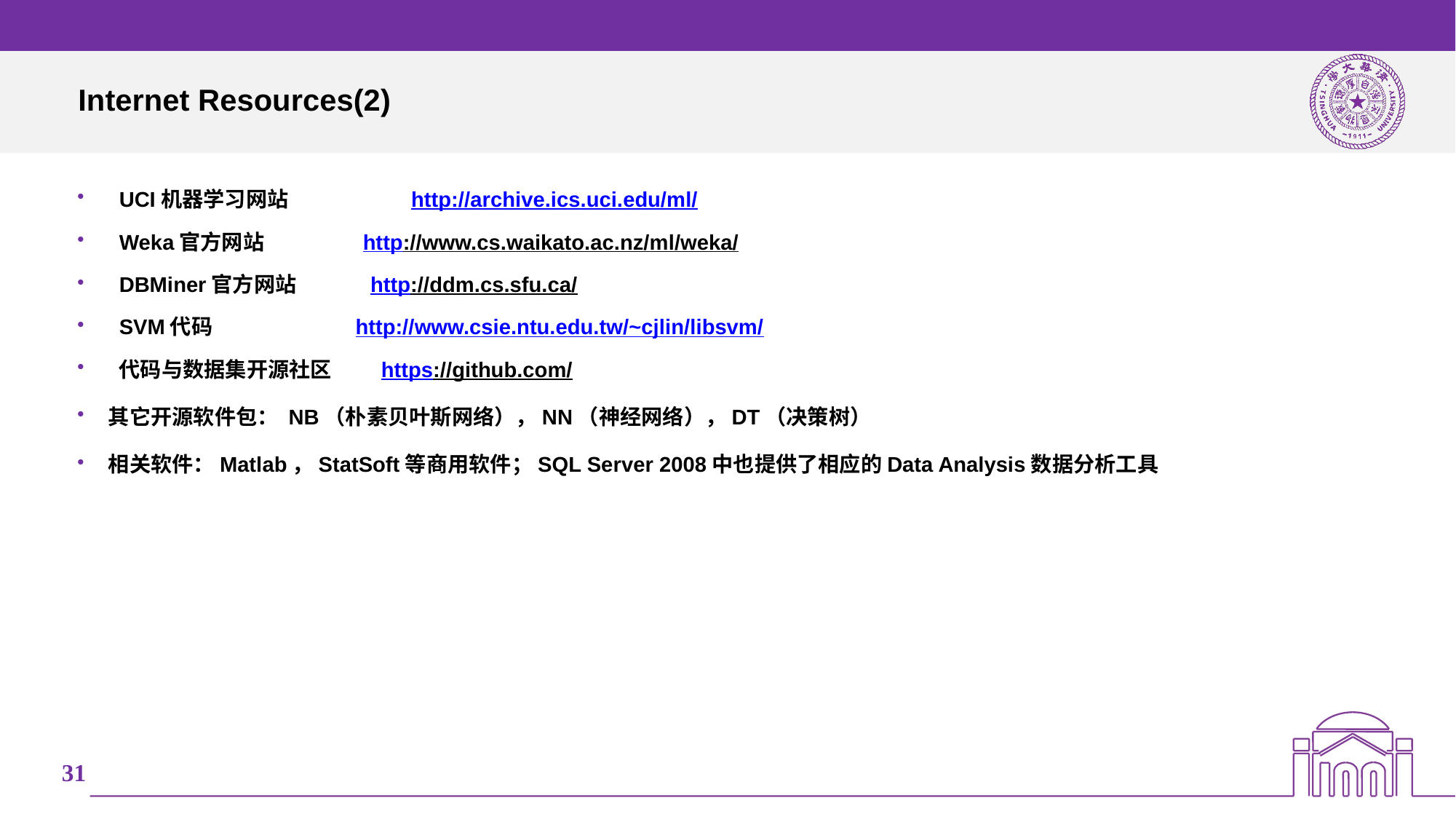

# Internet Resources(2)
UCI机器学习网站	              http://archive.ics.uci.edu/ml/
Weka官方网站                   http://www.cs.waikato.ac.nz/ml/weka/
DBMiner官方网站              http://ddm.cs.sfu.ca/
SVM代码                            http://www.csie.ntu.edu.tw/~cjlin/libsvm/
代码与数据集开源社区         https://github.com/
其它开源软件包： NB（朴素贝叶斯网络），NN（神经网络），DT（决策树）
相关软件：Matlab，StatSoft等商用软件；SQL Server 2008中也提供了相应的Data Analysis数据分析工具